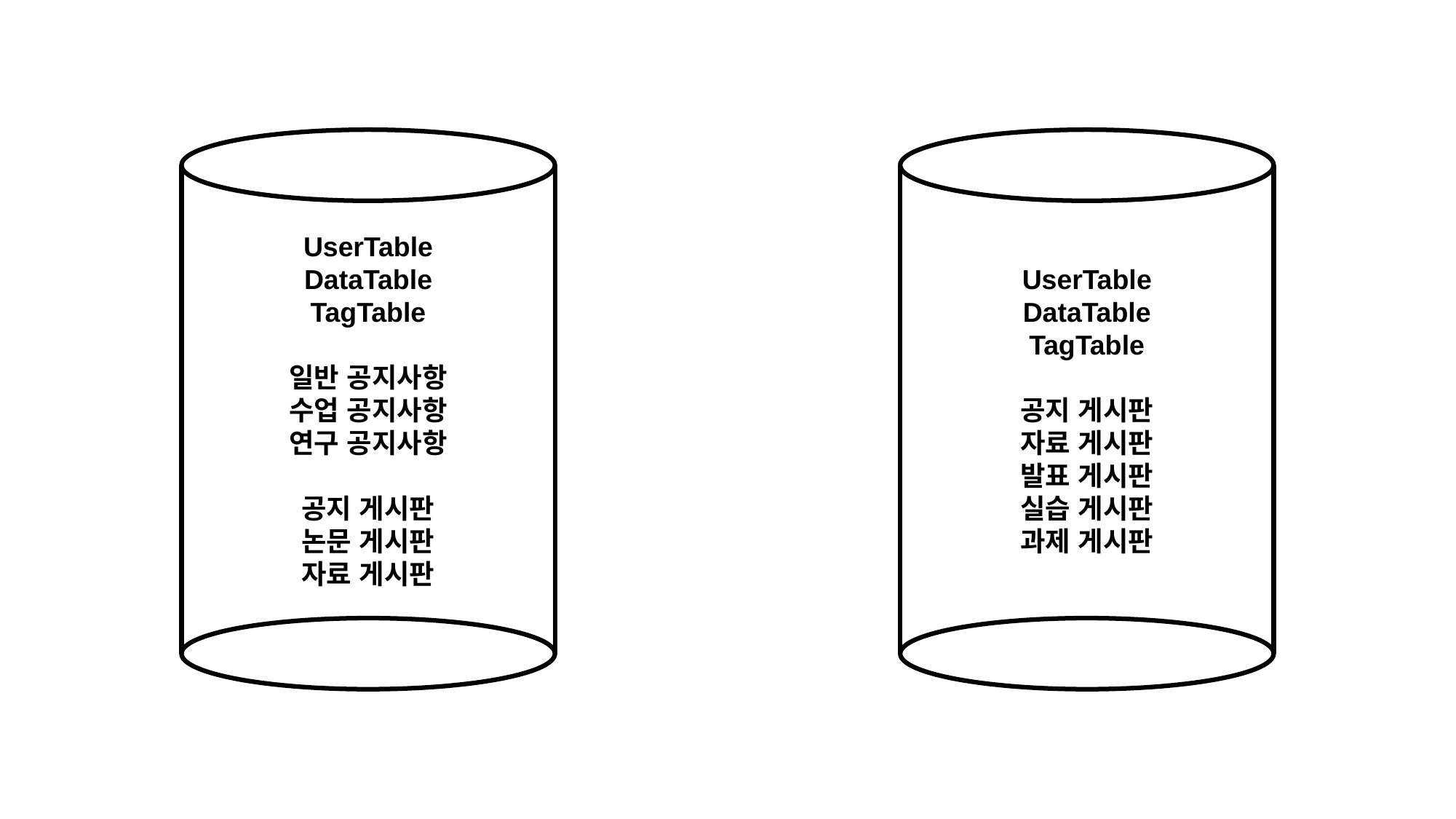

UserTable
DataTable
TagTable

일반 공지사항
수업 공지사항
연구 공지사항

공지 게시판
논문 게시판
자료 게시판

UserTable
DataTable
TagTable

공지 게시판
자료 게시판
발표 게시판
실습 게시판
과제 게시판